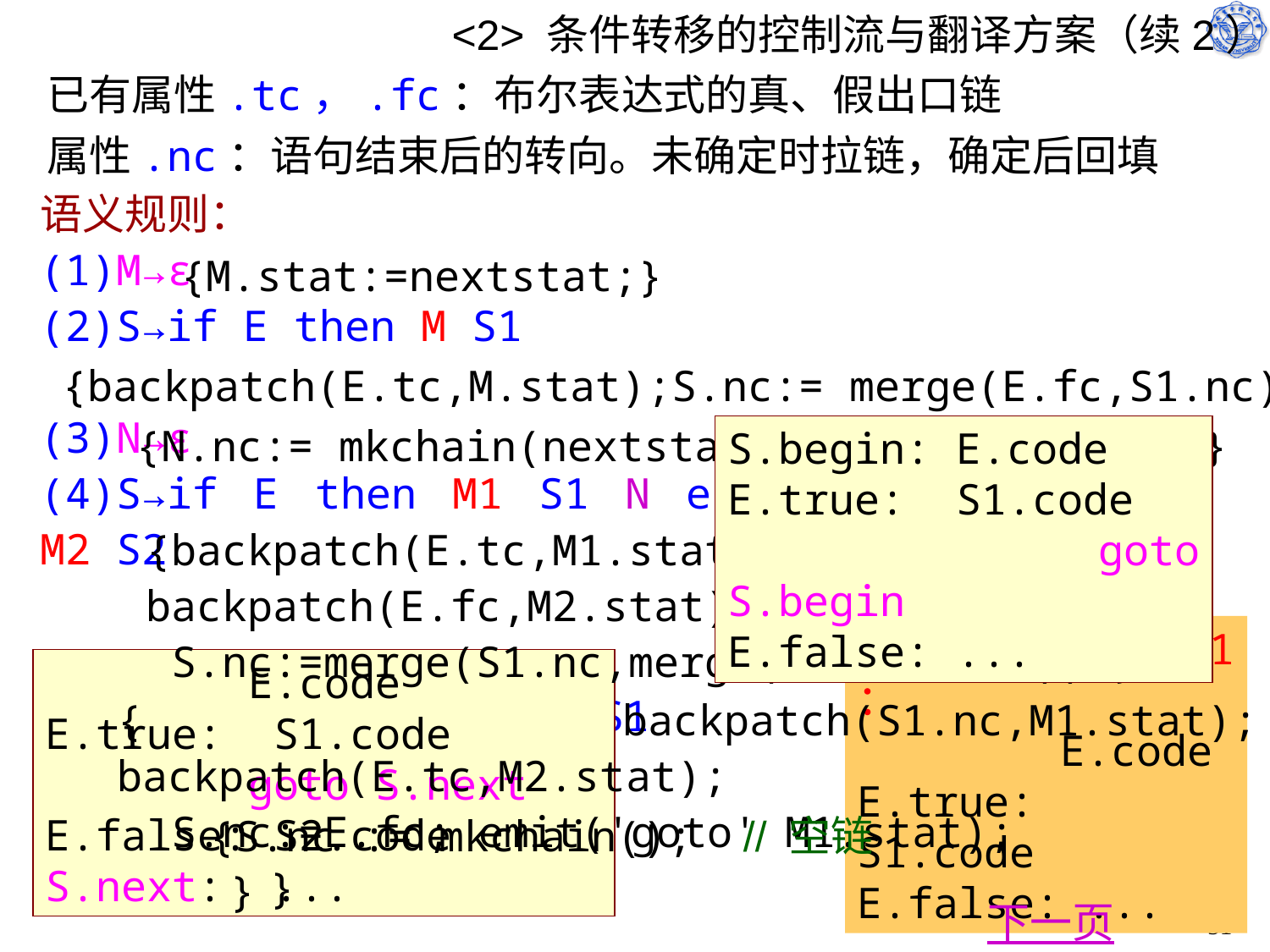

# <2> 条件转移的控制流与翻译方案（续2）
已有属性.tc，.fc：布尔表达式的真、假出口链
属性.nc：语句结束后的转向。未确定时拉链，确定后回填
语义规则：
(1)M→ε
(2)S→if E then M S1

(3)N→ε
(4)S→if E then M1 S1 N else M2 S2

(5)S→while M1 E do M2 S1

(6)S→A

{M.stat:=nextstat;}
{backpatch(E.tc,M.stat);S.nc:= merge(E.fc,S1.nc);}
{N.nc:= mkchain(nextstat); emit('goto -');}
S.begin: E.code
E.true:  S1.code
         goto S.begin
E.false: ...
{backpatch(E.tc,M1.stat); backpatch(E.fc,M2.stat);
 S.nc:=merge(S1.nc,merge(N.nc,S2.nc));}
S→if E then S1 ：
	   E.code
E.true:  S1.code
E.false: ...
	   E.code
E.true:  S1.code
	   goto S.next
E.false: S2.code
S.next:  ...
{ backpatch(S1.nc,M1.stat); backpatch(E.tc,M2.stat);
  S.nc:=E.fc; emit('goto' M1.stat);                }
{S.nc := mkchain();  // 空链 }
51
下一页